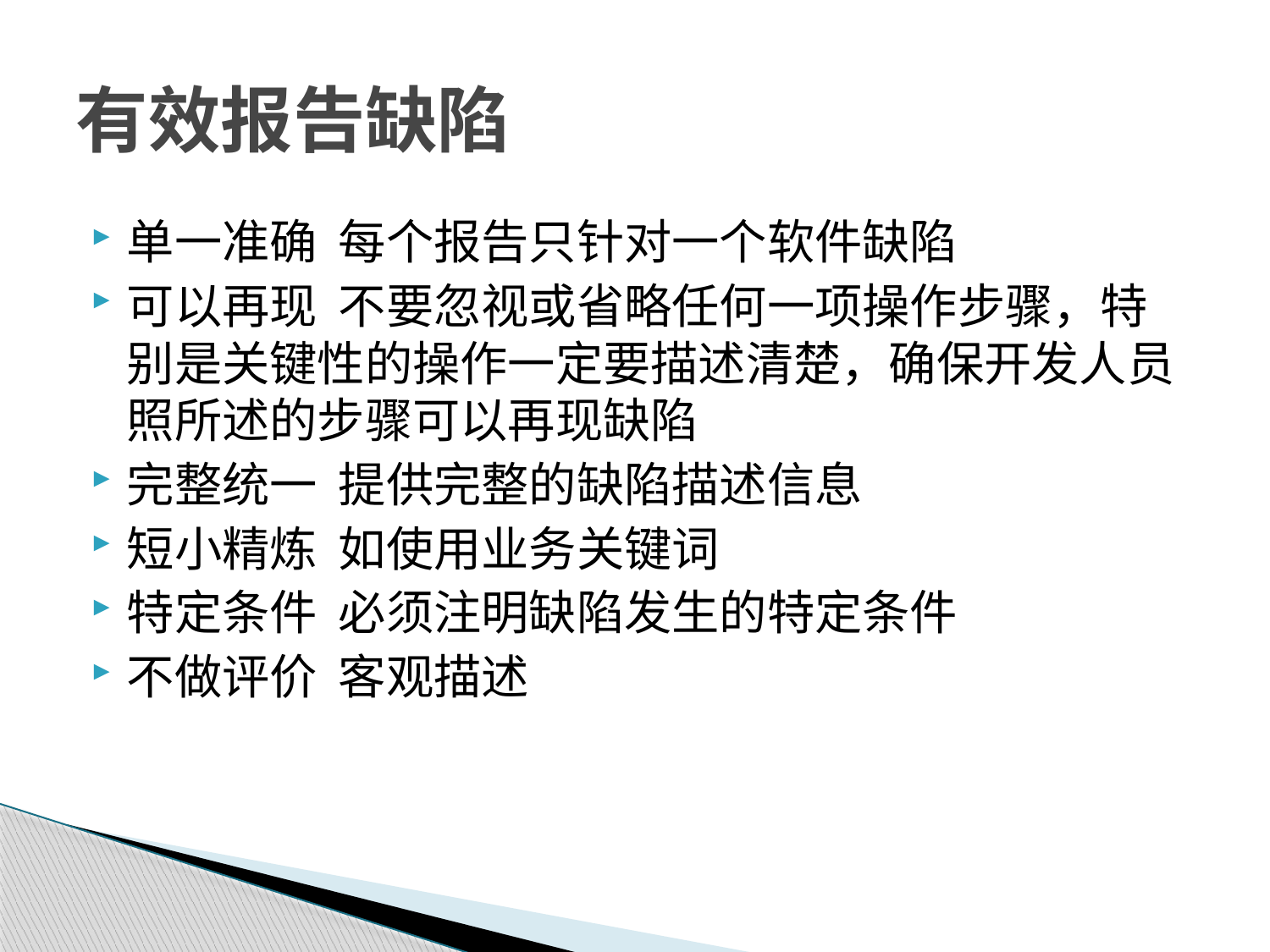

# 有效报告缺陷
单一准确  每个报告只针对一个软件缺陷
可以再现  不要忽视或省略任何一项操作步骤，特别是关键性的操作一定要描述清楚，确保开发人员照所述的步骤可以再现缺陷
完整统一  提供完整的缺陷描述信息
短小精炼  如使用业务关键词
特定条件  必须注明缺陷发生的特定条件
不做评价  客观描述